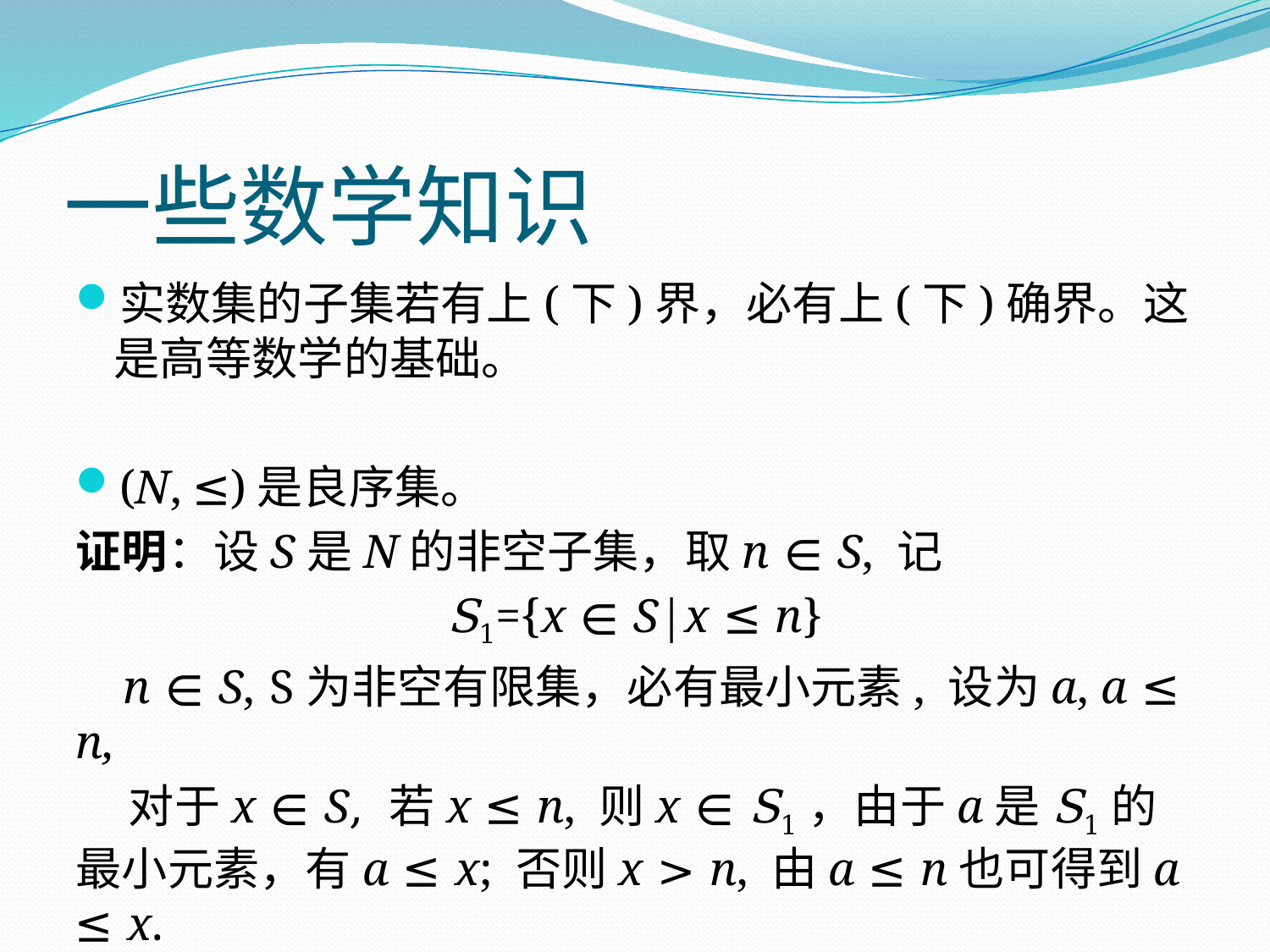

# 一些数学知识
实数集的子集若有上(下)界，必有上(下)确界。这是高等数学的基础。

(N, ≤)是良序集。
证明：设S是N的非空子集，取n ∊ S, 记
S1={x ∊ S|x ≤ n}
    n ∊ S, S为非空有限集，必有最小元素, 设为a, a ≤ n,
    对于x ∊ S, 若x ≤ n, 则x ∊ S1，由于a是S1的最小元素，有a ≤ x; 否则x > n, 由a ≤ n也可得到a ≤ x.